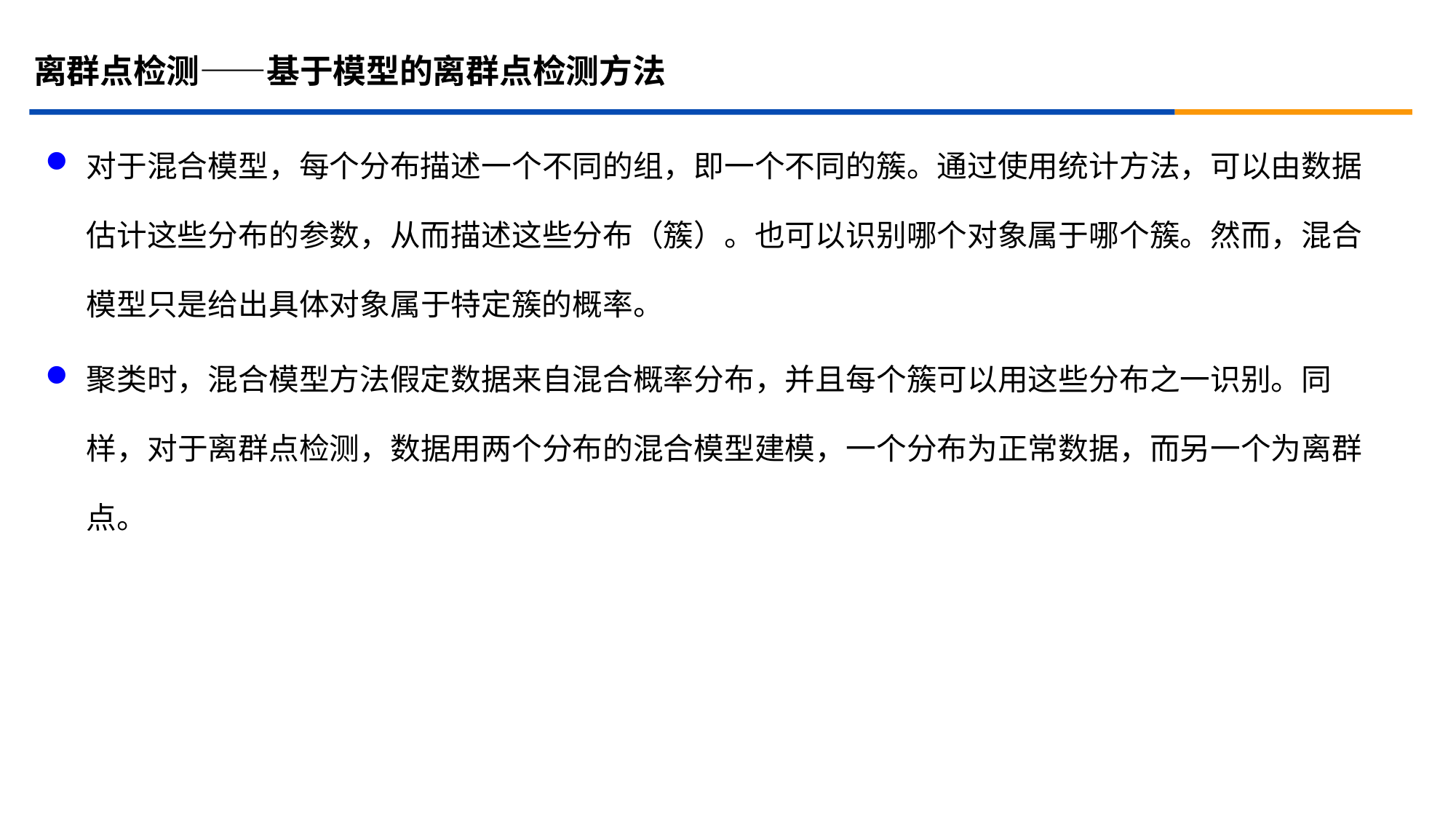

离群点检测——基于模型的离群点检测方法
对于混合模型，每个分布描述一个不同的组，即一个不同的簇。通过使用统计方法，可以由数据估计这些分布的参数，从而描述这些分布（簇）。也可以识别哪个对象属于哪个簇。然而，混合模型只是给出具体对象属于特定簇的概率。
聚类时，混合模型方法假定数据来自混合概率分布，并且每个簇可以用这些分布之一识别。同样，对于离群点检测，数据用两个分布的混合模型建模，一个分布为正常数据，而另一个为离群点。